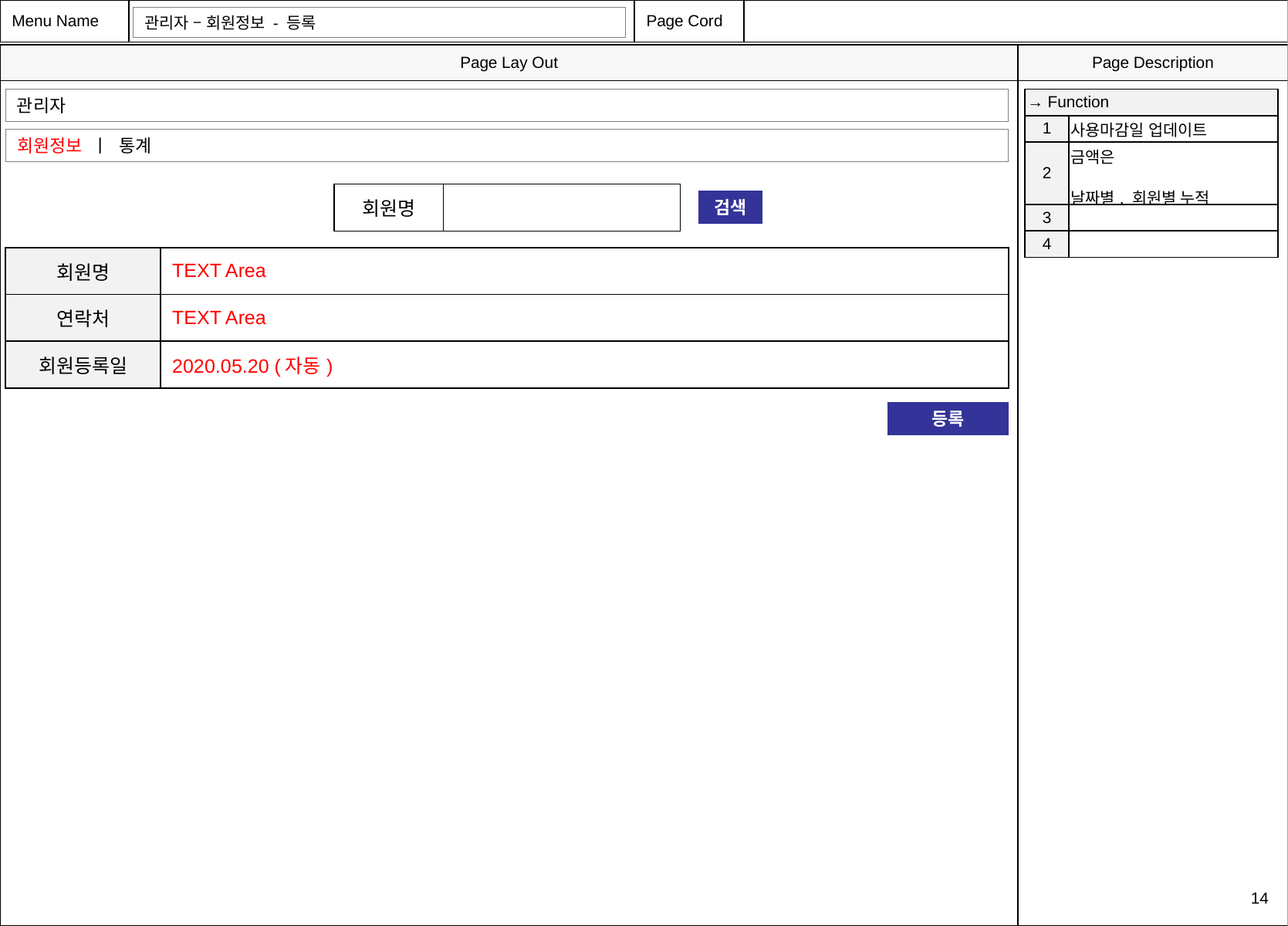

관리자 – 회원정보 - 등록
| → Function |  |
| --- | --- |
| 1 | 사용마감일 업데이트 |
| 2 | 금액은 날짜별, 회원별 누적 |
| 3 |  |
| 4 |  |
관리자
회원정보  ㅣ  통계
| 회원명 |  |
| --- | --- |
검색
| 회원명 | TEXT Area |
| --- | --- |
| 연락처 | TEXT Area |
| 회원등록일 | 2020.05.20 (자동) |
등록